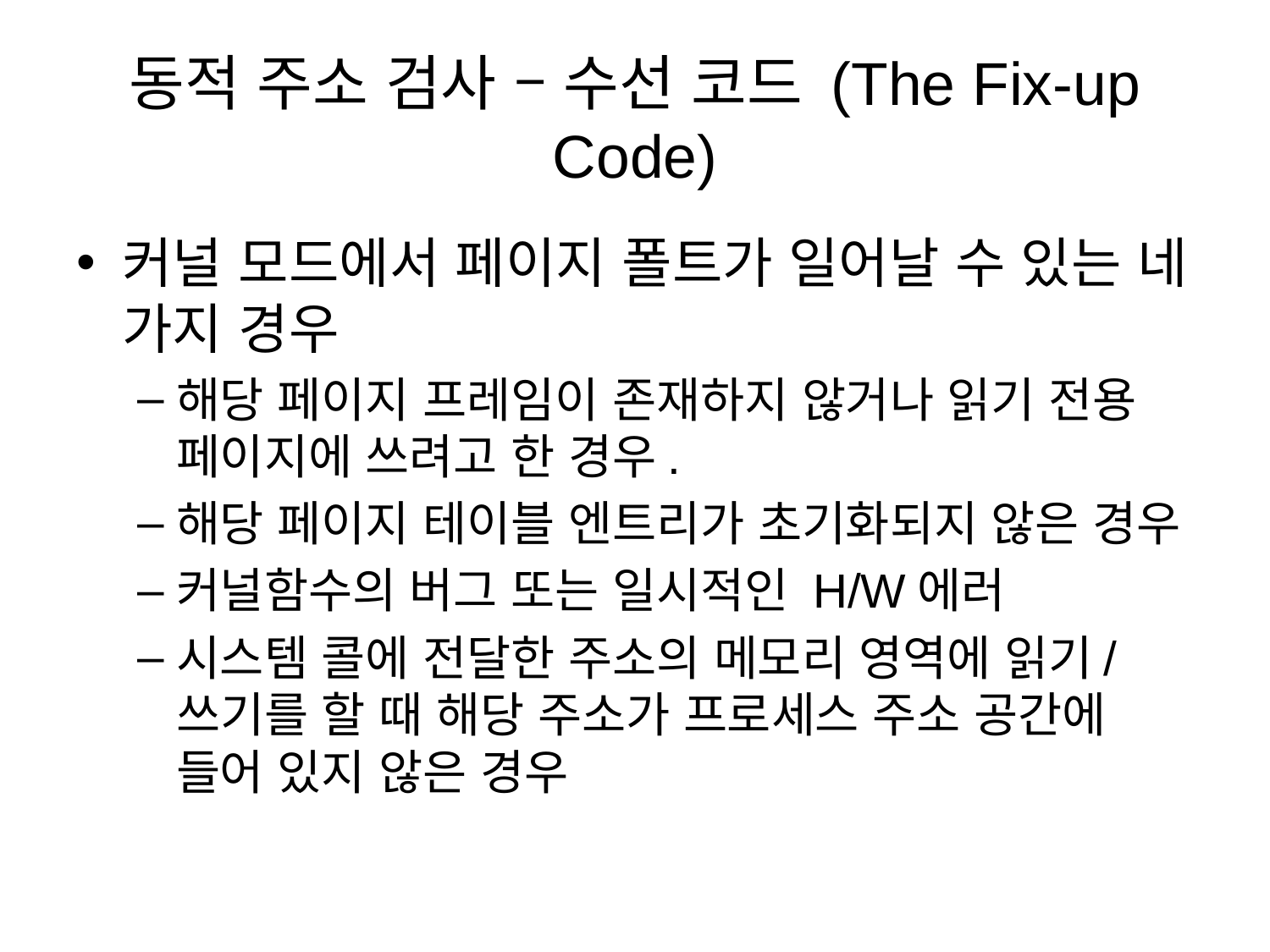

# 동적 주소 검사 – 수선 코드 (The Fix-up Code)
커널 모드에서 페이지 폴트가 일어날 수 있는 네 가지 경우
해당 페이지 프레임이 존재하지 않거나 읽기 전용 페이지에 쓰려고 한 경우.
해당 페이지 테이블 엔트리가 초기화되지 않은 경우
커널함수의 버그 또는 일시적인 H/W에러
시스템 콜에 전달한 주소의 메모리 영역에 읽기/쓰기를 할 때 해당 주소가 프로세스 주소 공간에 들어 있지 않은 경우